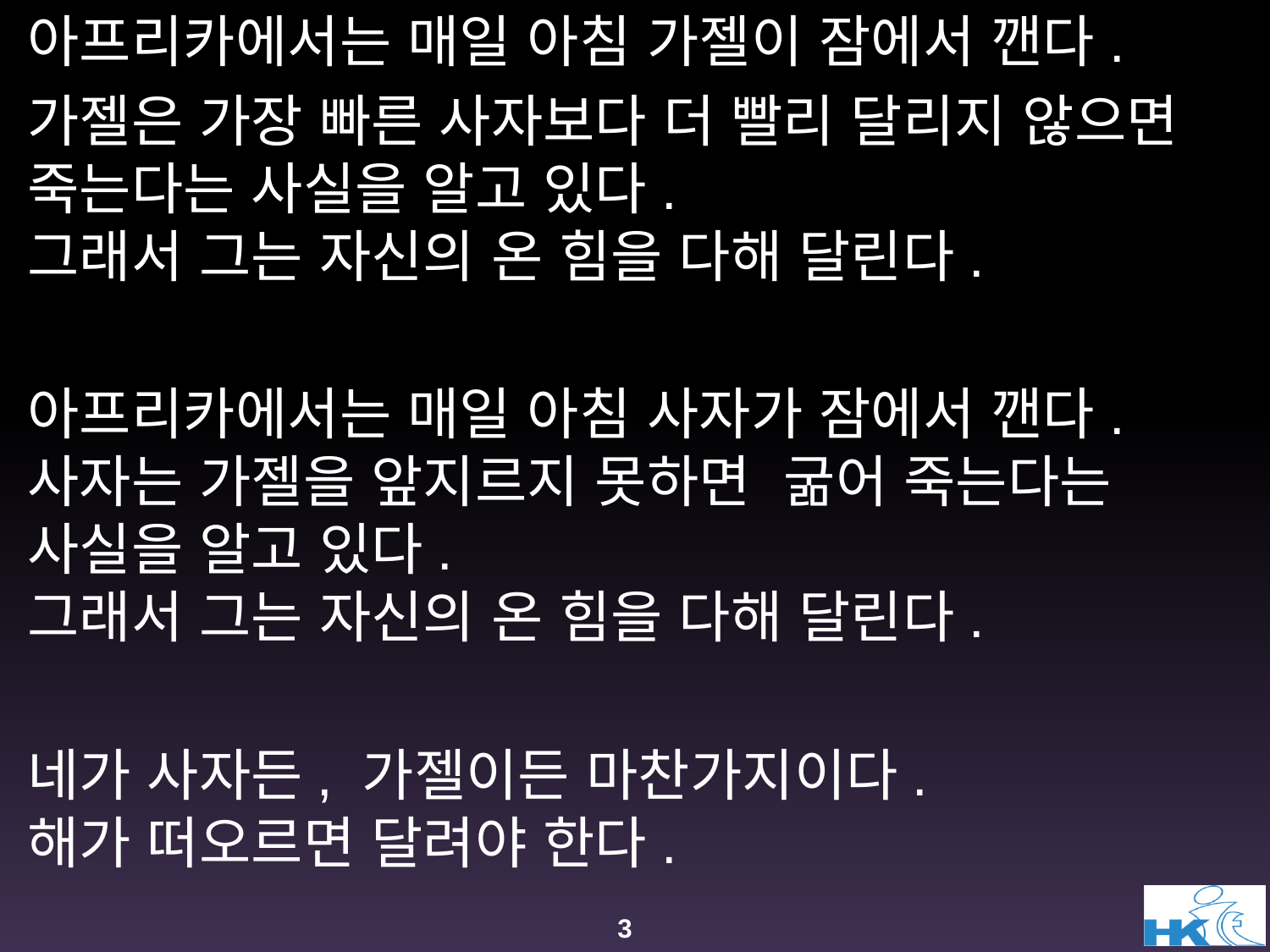

아프리카에서는 매일 아침 가젤이 잠에서 깬다.
가젤은 가장 빠른 사자보다 더 빨리 달리지 않으면 죽는다는 사실을 알고 있다. 
그래서 그는 자신의 온 힘을 다해 달린다.

아프리카에서는 매일 아침 사자가 잠에서 깬다.
사자는 가젤을 앞지르지 못하면  굶어 죽는다는 사실을 알고 있다.
그래서 그는 자신의 온 힘을 다해 달린다.

네가 사자든, 가젤이든 마찬가지이다.
해가 떠오르면 달려야 한다.
3